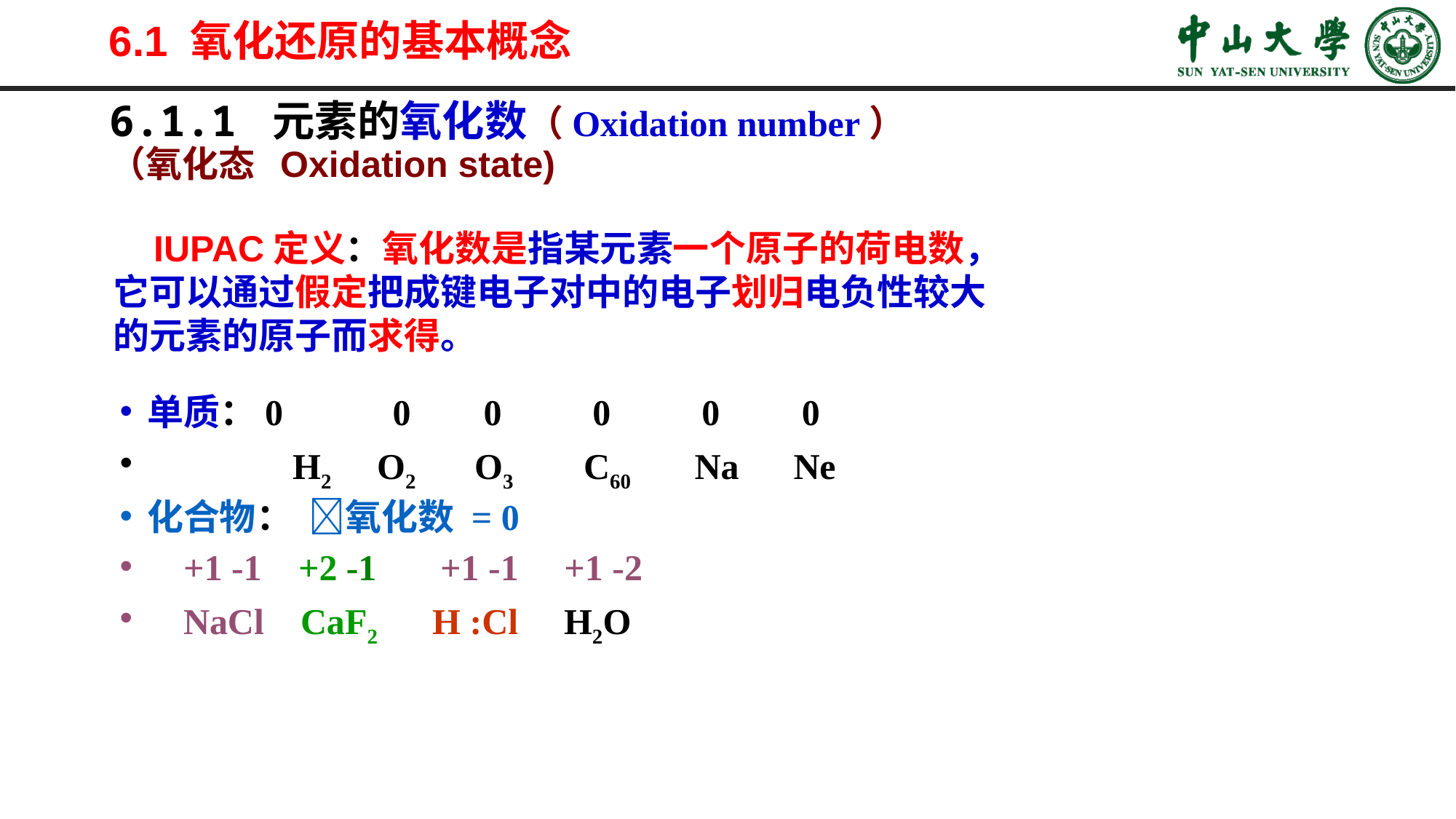

6.1 氧化还原的基本概念
# 6.1.1 元素的氧化数（Oxidation number） （氧化态  Oxidation state)
    IUPAC定义：氧化数是指某元素一个原子的荷电数，
它可以通过假定把成键电子对中的电子划归电负性较大
的元素的原子而求得。
单质：0	   0	 0          0          0         0
	    H2     O2	O3	C60       Na      Ne
化合物：  Σ氧化数 = 0
    +1 -1    +2 -1       +1 -1     +1 -2
    NaCl    CaF2      H :Cl     H2O